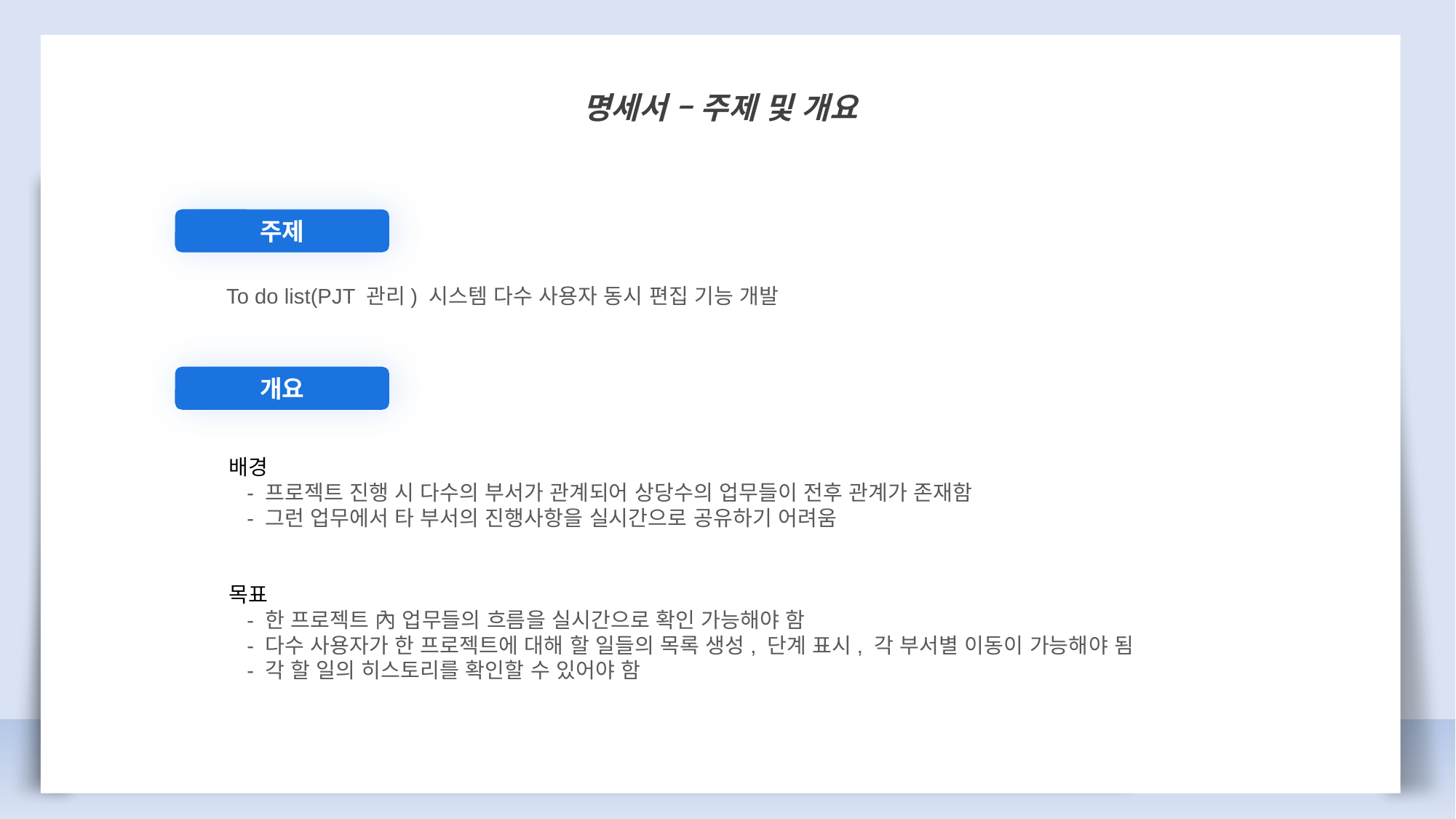

명세서 – 주제 및 개요

주제
To do list(PJT 관리) 시스템 다수 사용자 동시 편집 기능 개발
개요
배경
   - 프로젝트 진행 시 다수의 부서가 관계되어 상당수의 업무들이 전후 관계가 존재함
   - 그런 업무에서 타 부서의 진행사항을 실시간으로 공유하기 어려움

목표
   - 한 프로젝트 內 업무들의 흐름을 실시간으로 확인 가능해야 함
   - 다수 사용자가 한 프로젝트에 대해 할 일들의 목록 생성, 단계 표시, 각 부서별 이동이 가능해야 됨
   - 각 할 일의 히스토리를 확인할 수 있어야 함